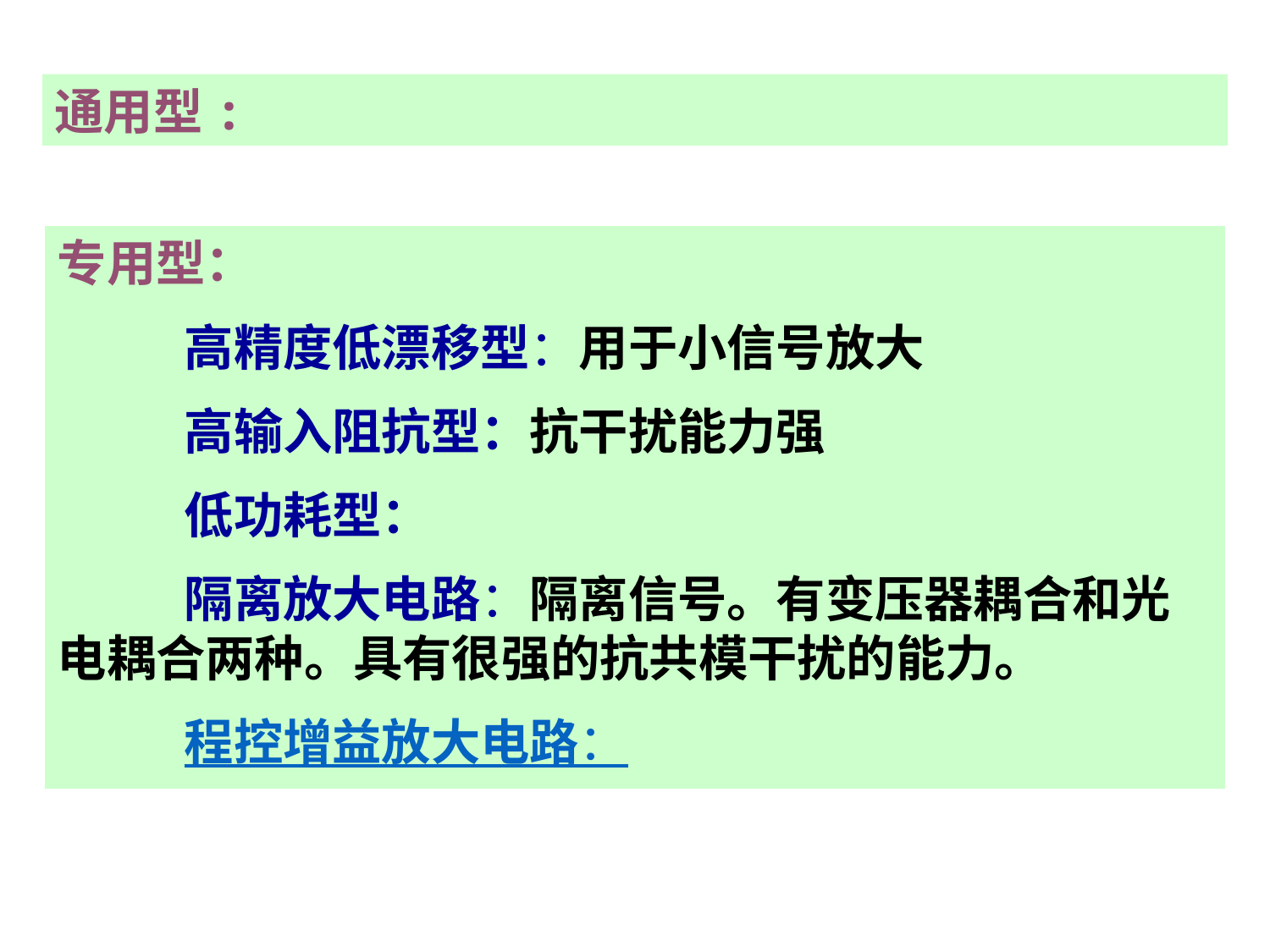

通用型:
专用型：
	高精度低漂移型：用于小信号放大
	高输入阻抗型：抗干扰能力强
	低功耗型：
	隔离放大电路：隔离信号。有变压器耦合和光电耦合两种。具有很强的抗共模干扰的能力。
	程控增益放大电路：